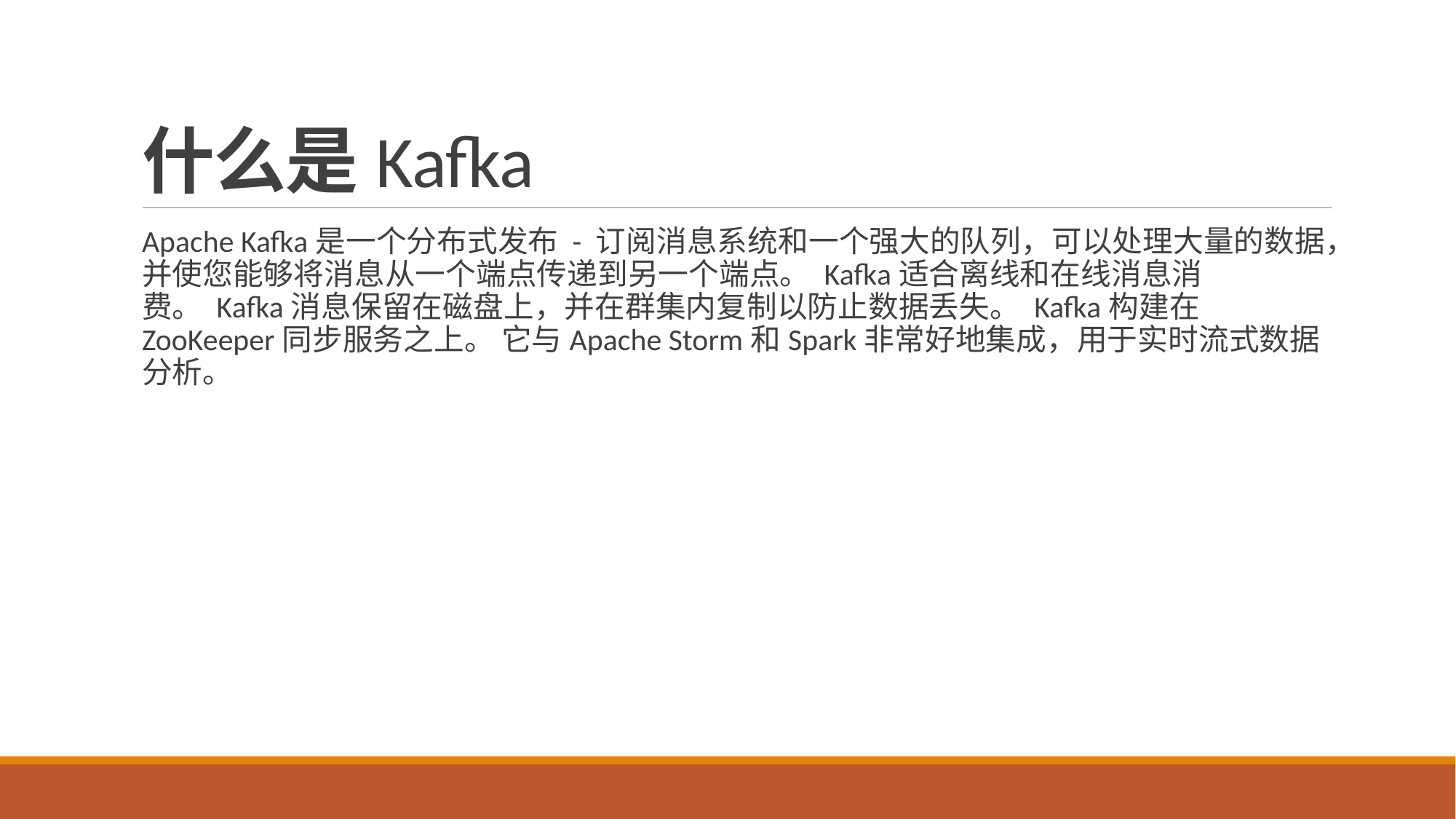

# 什么是Kafka
Apache Kafka是一个分布式发布 - 订阅消息系统和一个强大的队列，可以处理大量的数据，并使您能够将消息从一个端点传递到另一个端点。 Kafka适合离线和在线消息消费。 Kafka消息保留在磁盘上，并在群集内复制以防止数据丢失。 Kafka构建在ZooKeeper同步服务之上。 它与Apache Storm和Spark非常好地集成，用于实时流式数据分析。